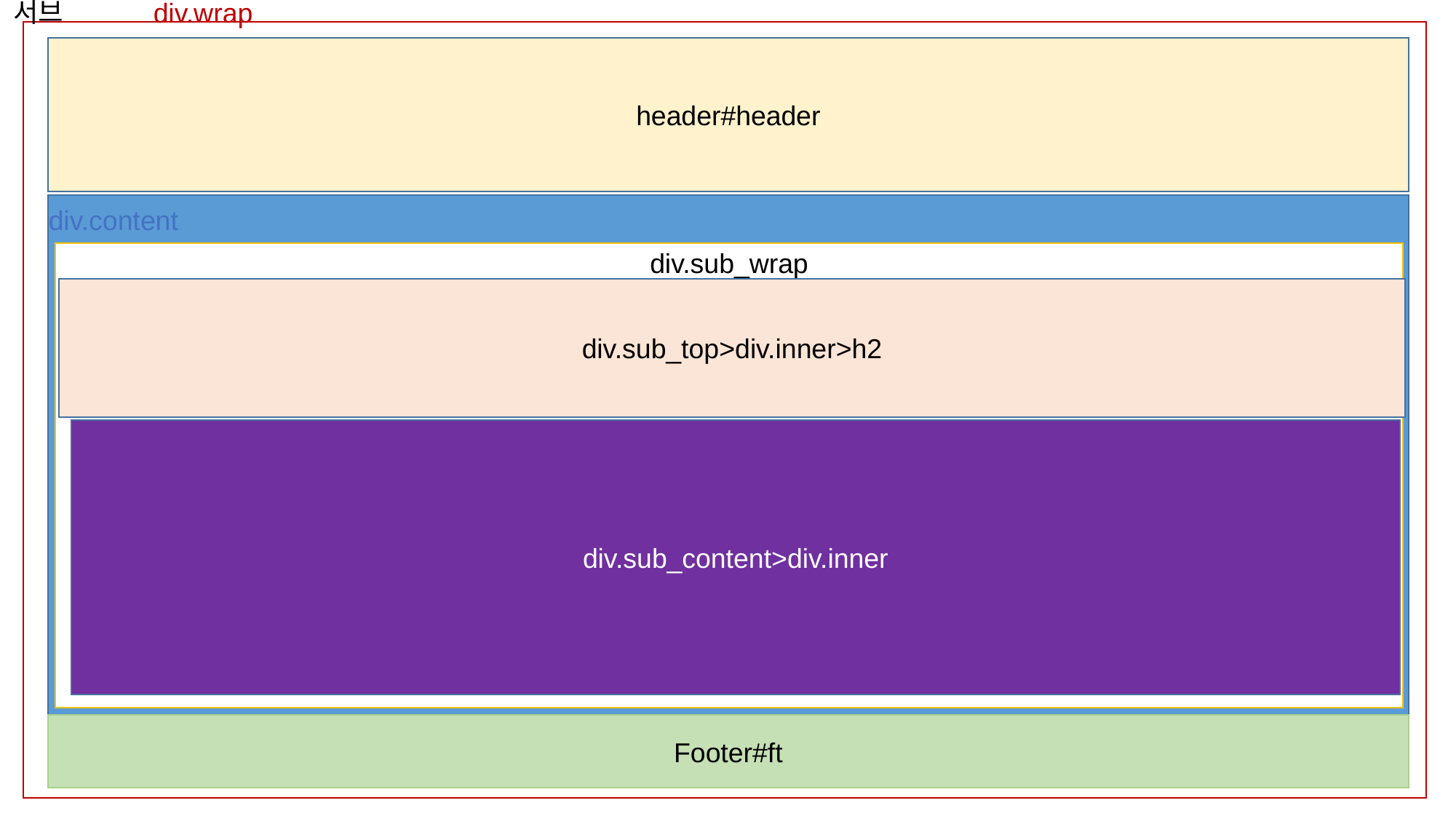

서브
div.wrap

header#header

div.content
div.sub_wrap

div.sub_top>div.inner>h2
div.sub_content>div.inner
Footer#ft